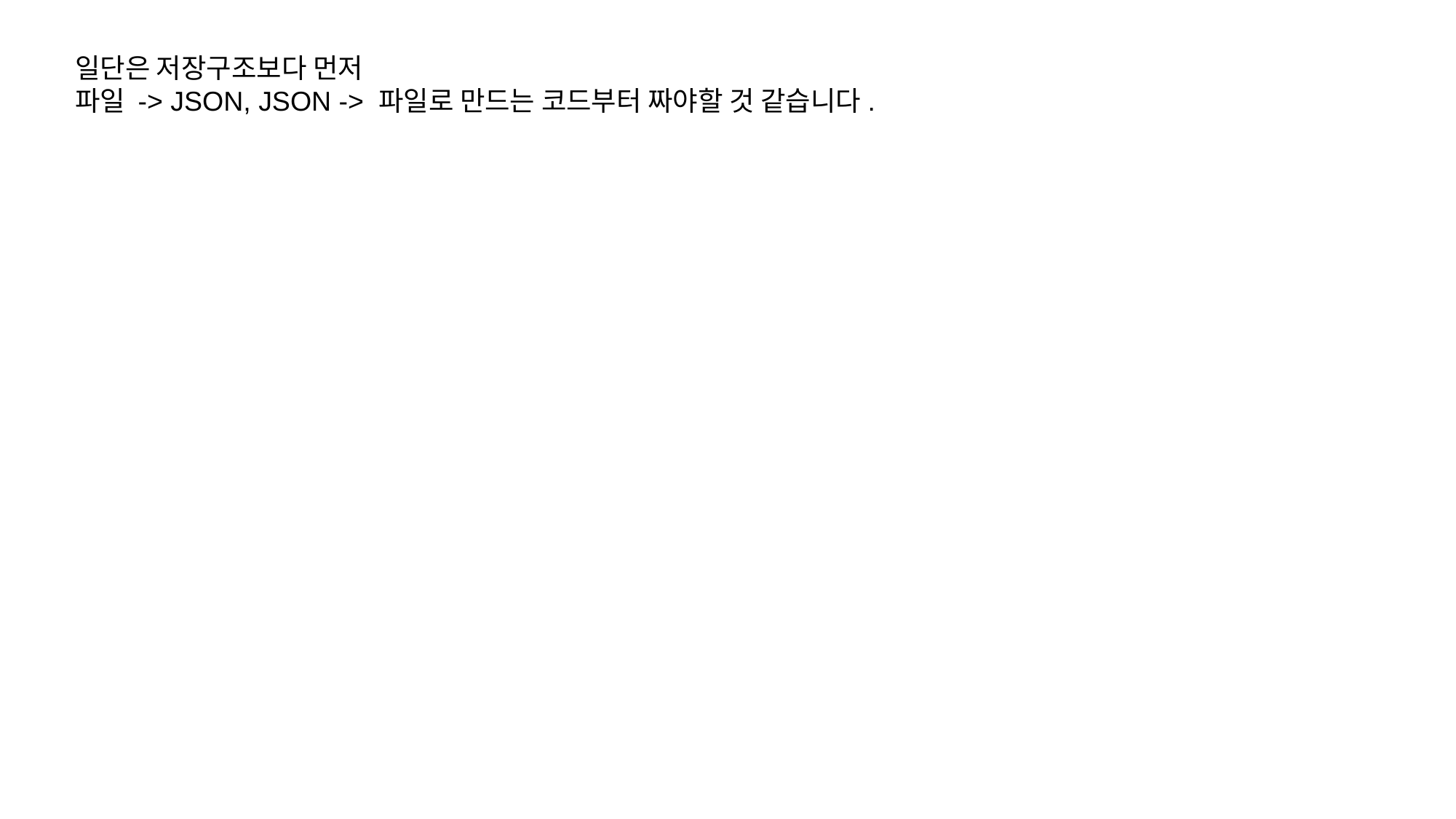

일단은 저장구조보다 먼저
파일 -> JSON, JSON -> 파일로 만드는 코드부터 짜야할 것 같습니다.